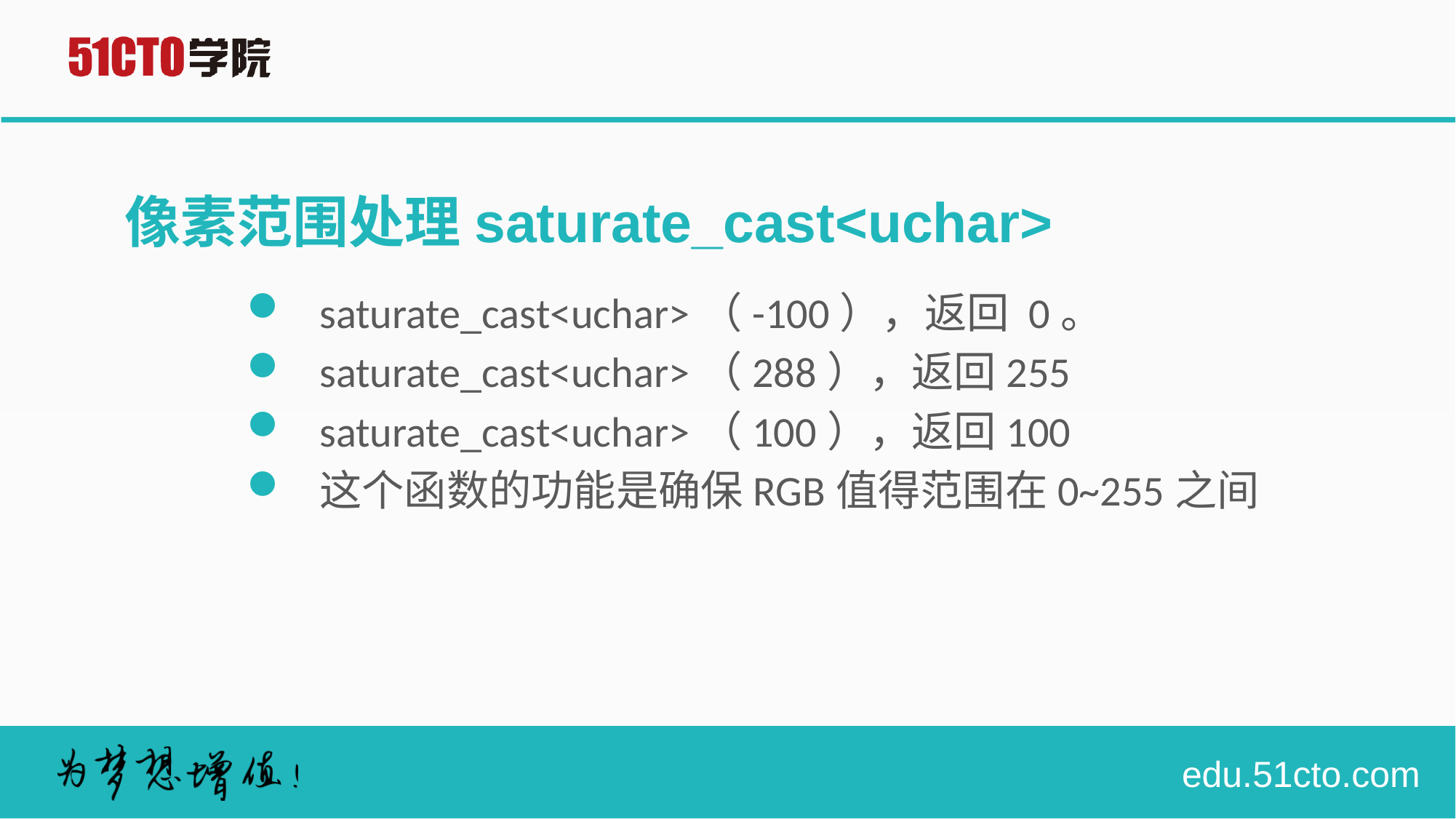

# 像素范围处理saturate_cast<uchar>
saturate_cast<uchar>（-100），返回 0。
saturate_cast<uchar>（288），返回255
saturate_cast<uchar>（100），返回100
这个函数的功能是确保RGB值得范围在0~255之间